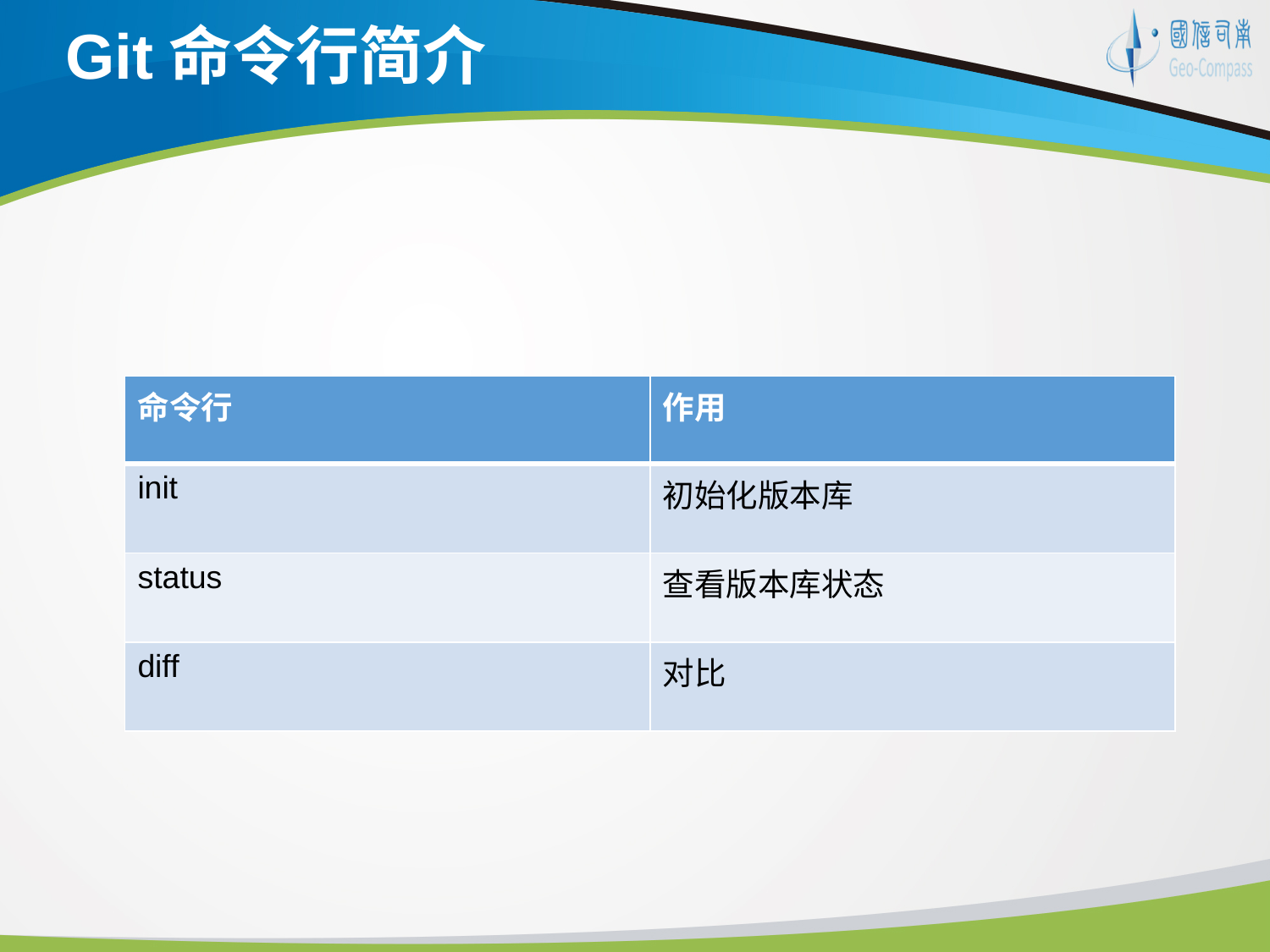

# Git命令行简介
| 命令行 | 作用 |
| --- | --- |
| init | 初始化版本库 |
| status | 查看版本库状态 |
| diff | 对比 |